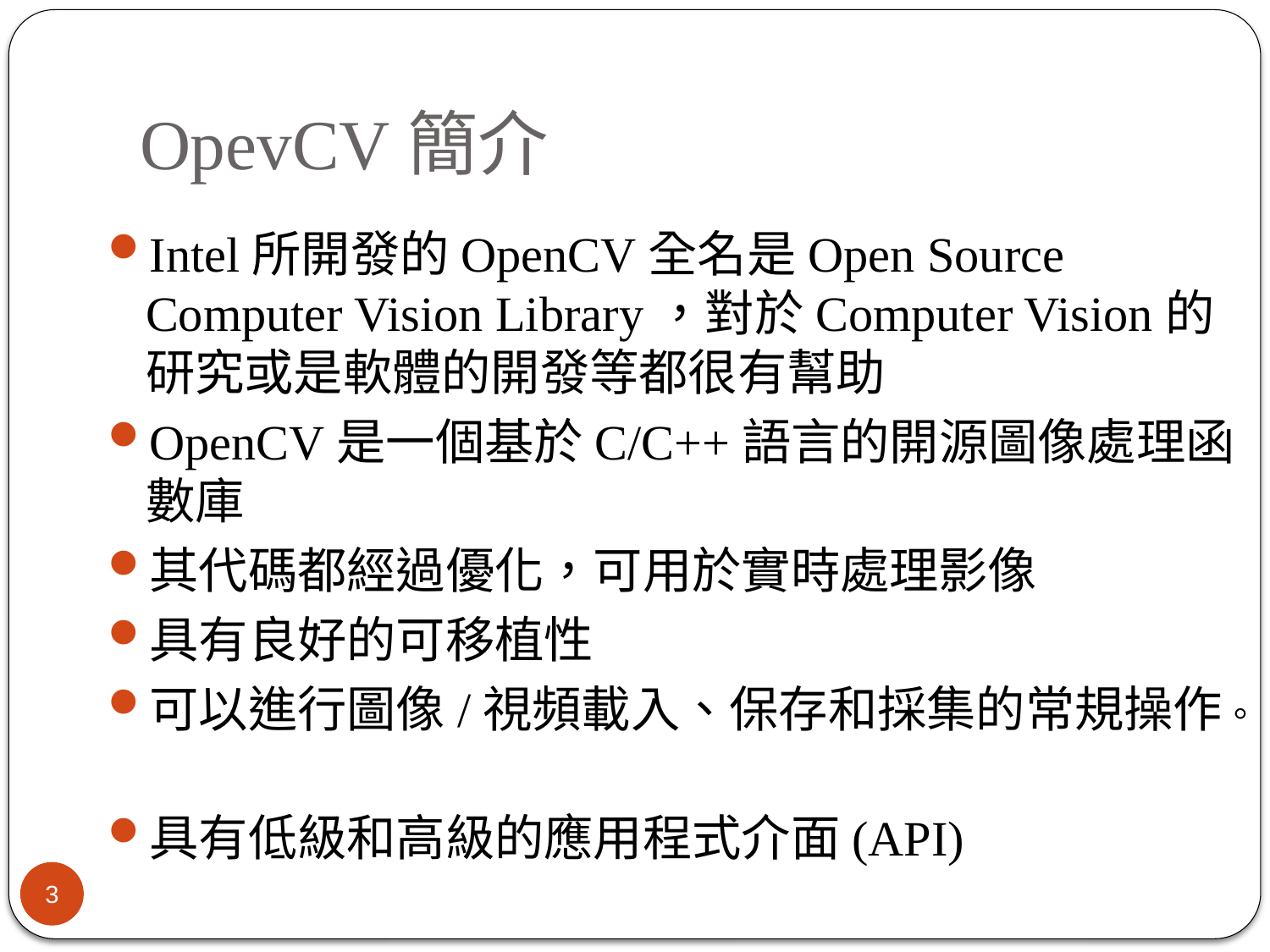

# OpevCV簡介
Intel所開發的OpenCV全名是Open Source Computer Vision Library，對於Computer Vision的研究或是軟體的開發等都很有幫助
OpenCV是一個基於C/C++語言的開源圖像處理函數庫
其代碼都經過優化，可用於實時處理影像
具有良好的可移植性
可以進行圖像/視頻載入、保存和採集的常規操作。
具有低級和高級的應用程式介面(API)
3